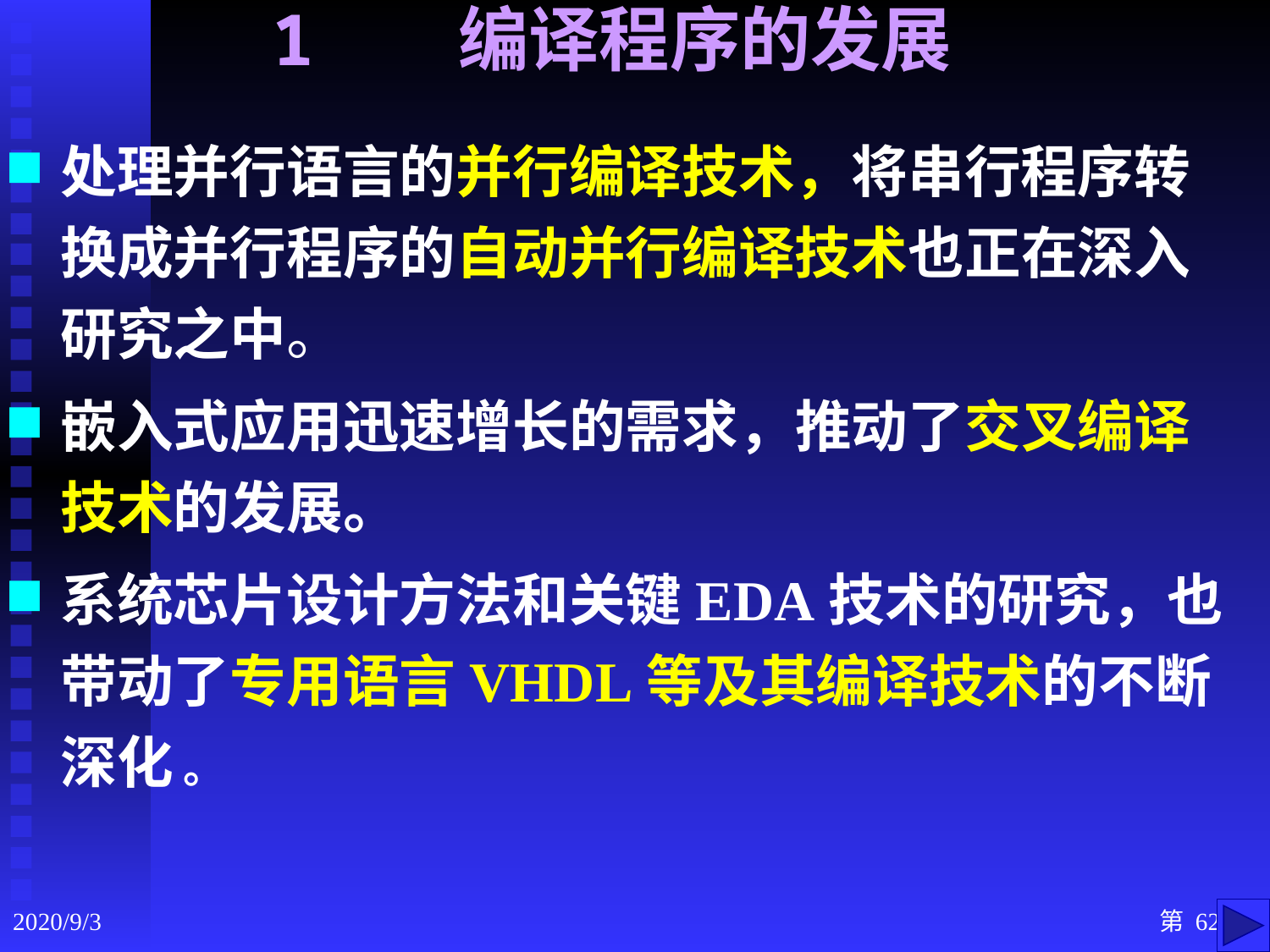

1   编译程序的发展
处理并行语言的并行编译技术，将串行程序转换成并行程序的自动并行编译技术也正在深入研究之中。
嵌入式应用迅速增长的需求，推动了交叉编译技术的发展。
系统芯片设计方法和关键EDA技术的研究，也带动了专用语言VHDL等及其编译技术的不断深化 。
2020/9/3
第 62 页